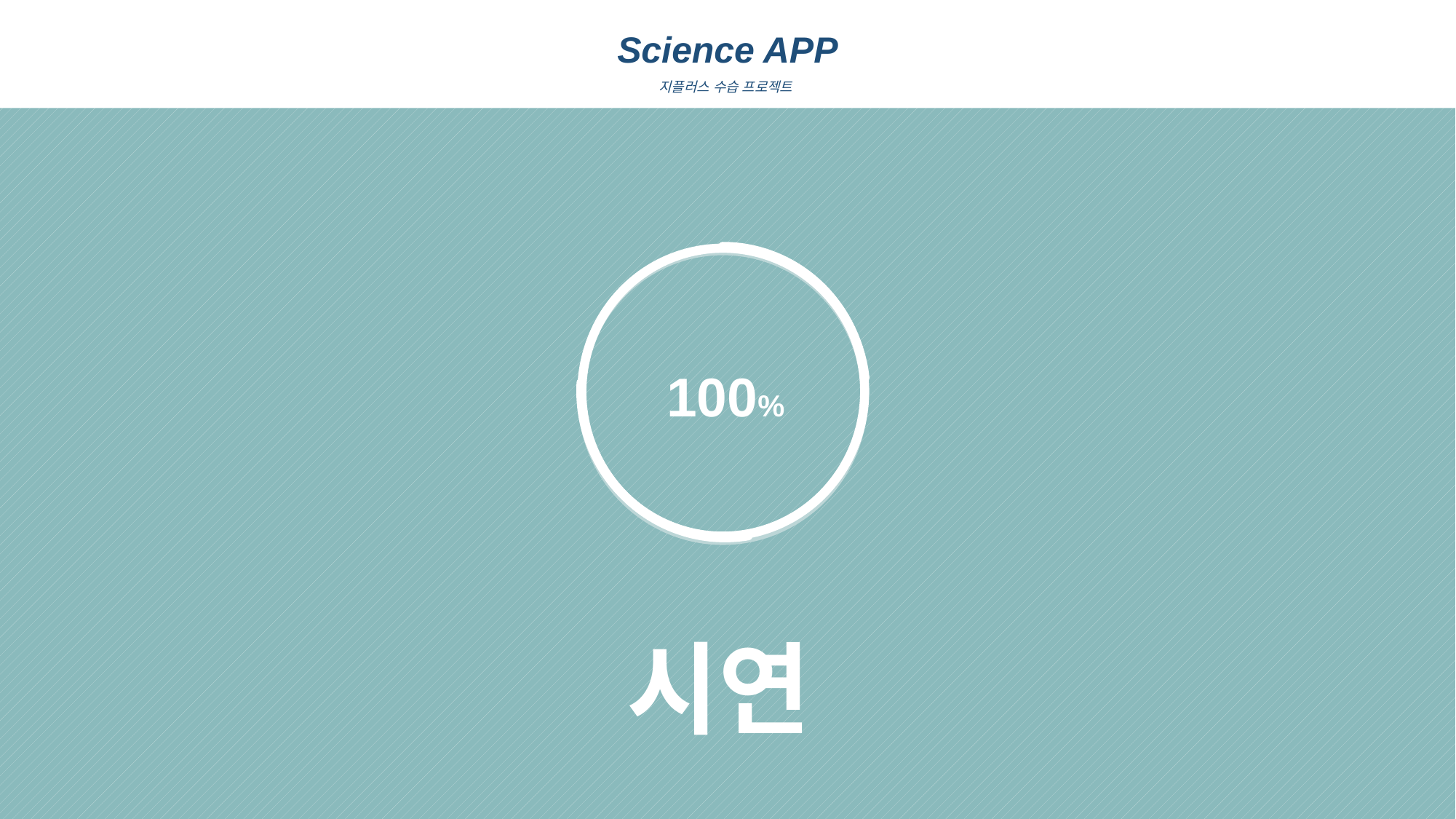

Science APP
지플러스 수습 프로젝트

100%
시연